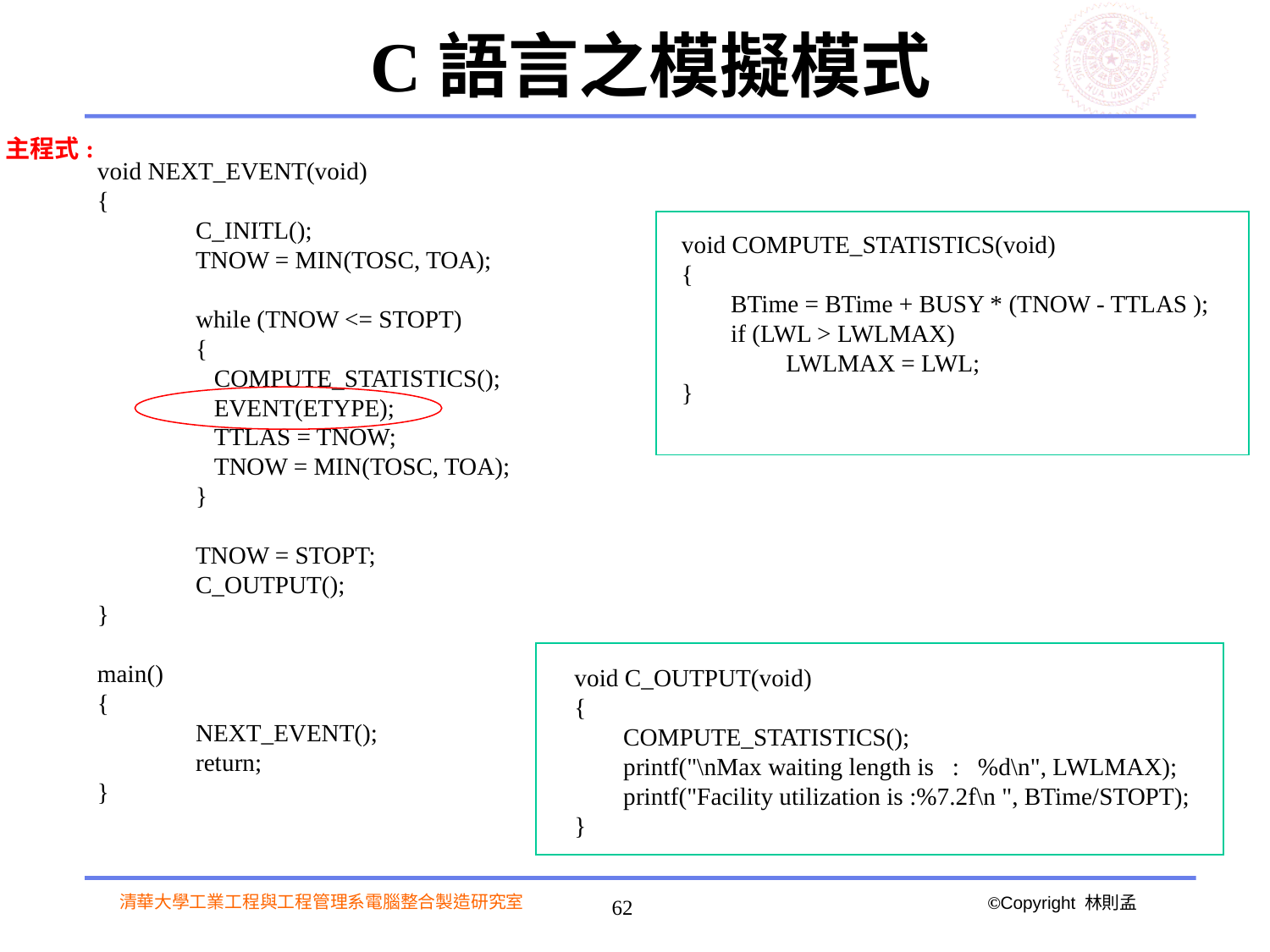

C語言之模擬模式
主程式:
void NEXT_EVENT(void)
{
                C_INITL();
                TNOW = MIN(TOSC, TOA);

                while (TNOW <= STOPT)
                {
                   COMPUTE_STATISTICS();
                   EVENT(ETYPE);
                   TTLAS = TNOW;
                   TNOW = MIN(TOSC, TOA);
                }

                TNOW = STOPT;
                C_OUTPUT();
}

main()
{
                NEXT_EVENT();
                return;
}

void COMPUTE_STATISTICS(void)
{
        BTime = BTime + BUSY * (TNOW - TTLAS );
        if (LWL > LWLMAX)
                 LWLMAX = LWL;
}

void C_OUTPUT(void)
{
        COMPUTE_STATISTICS();
        printf("\nMax waiting length is   :   %d\n", LWLMAX);
        printf("Facility utilization is :%7.2f\n ", BTime/STOPT);
}